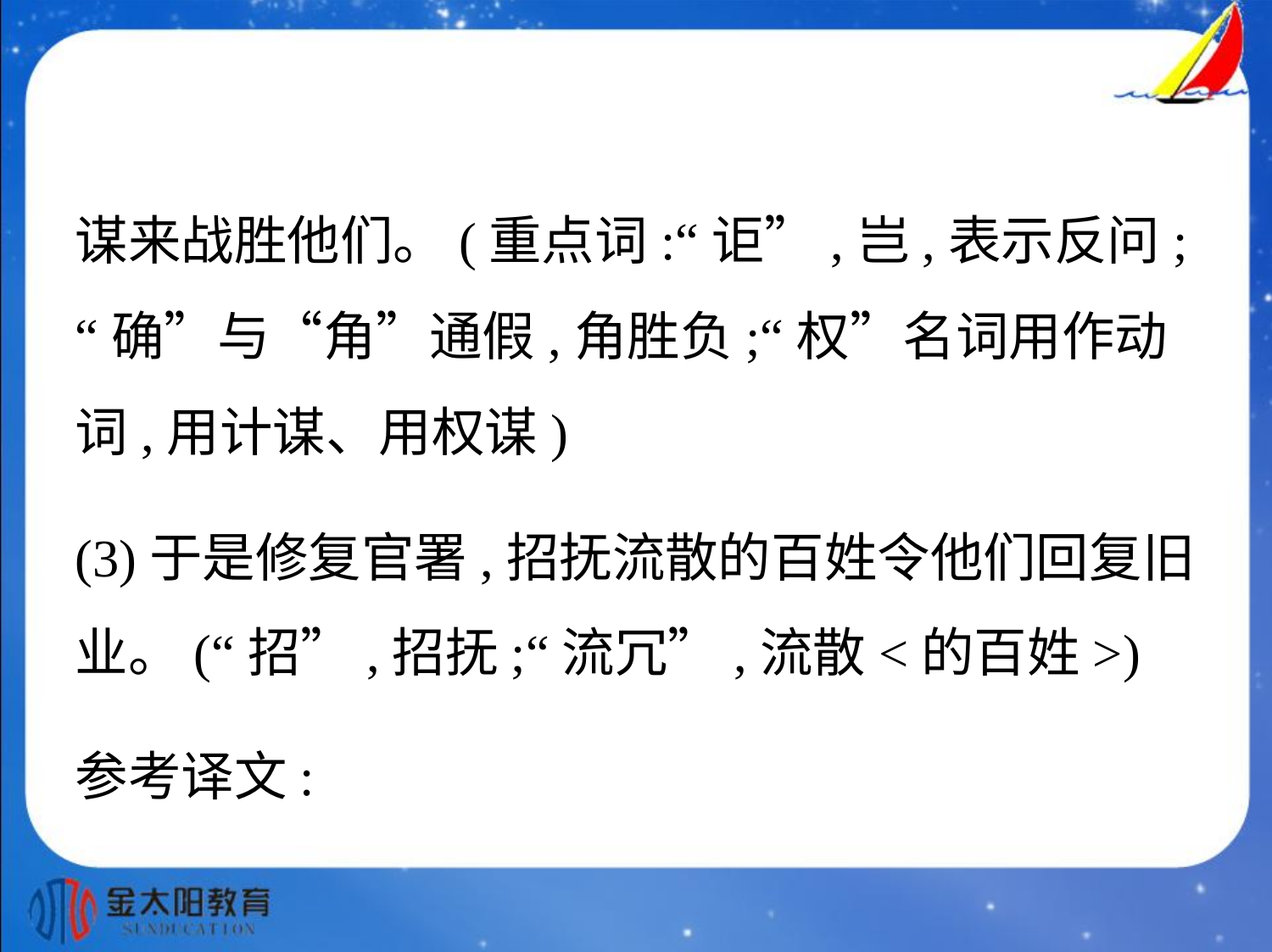

谋来战胜他们。(重点词:“讵”,岂,表示反问;
“确”与“角”通假,角胜负;“权”名词用作动
词,用计谋、用权谋)
(3)于是修复官署,招抚流散的百姓令他们回复旧
业。(“招”,招抚;“流冗”,流散<的百姓>)
参考译文: